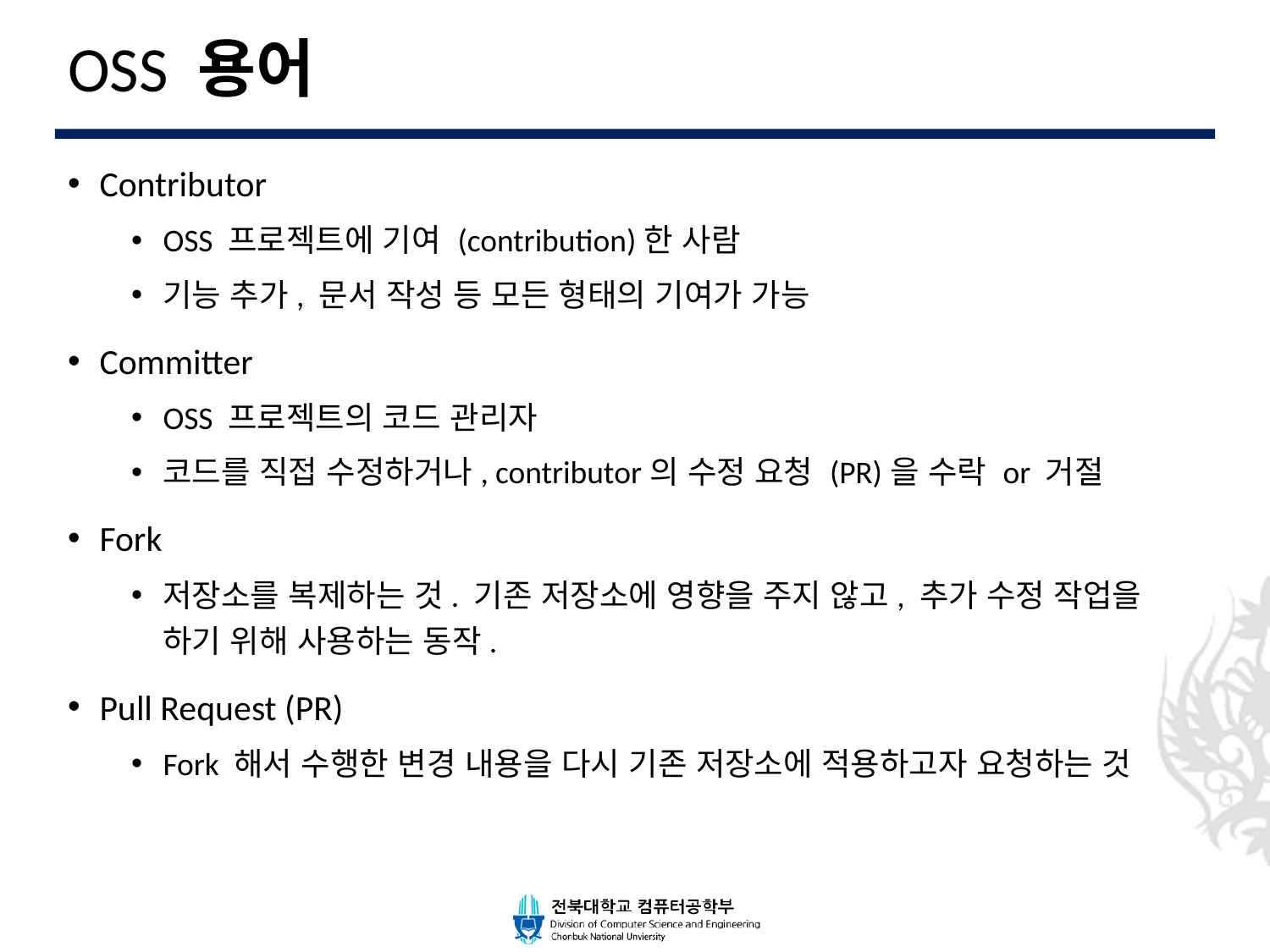

# OSS 용어
Contributor
OSS 프로젝트에 기여 (contribution)한 사람
기능 추가, 문서 작성 등 모든 형태의 기여가 가능
Committer
OSS 프로젝트의 코드 관리자
코드를 직접 수정하거나, contributor의 수정 요청 (PR)을 수락 or 거절
Fork
저장소를 복제하는 것. 기존 저장소에 영향을 주지 않고, 추가 수정 작업을 하기 위해 사용하는 동작.
Pull Request (PR)
Fork 해서 수행한 변경 내용을 다시 기존 저장소에 적용하고자 요청하는 것